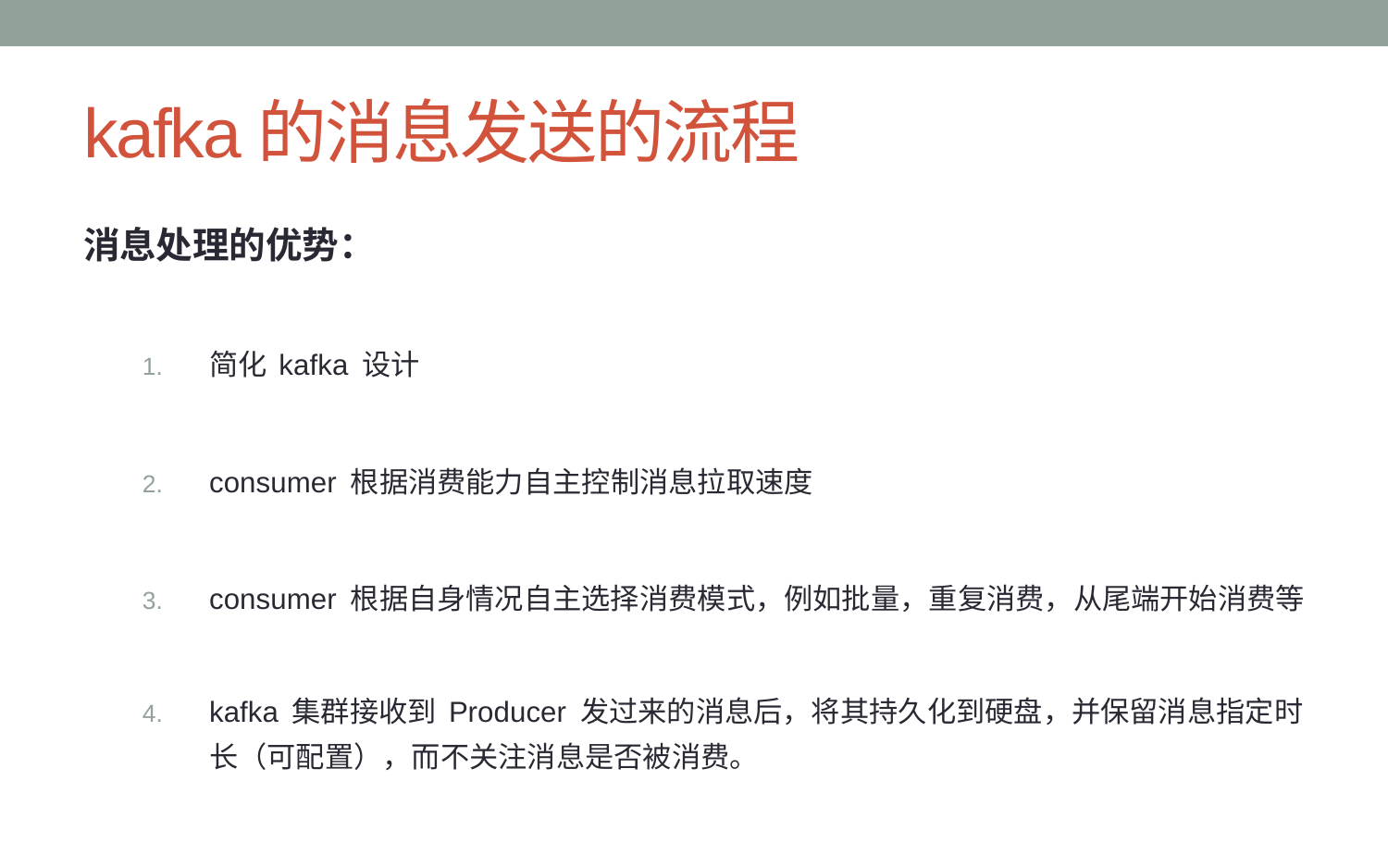

# kafka的消息发送的流程
消息处理的优势：

简化 kafka 设计

consumer 根据消费能力自主控制消息拉取速度

consumer 根据自身情况自主选择消费模式，例如批量，重复消费，从尾端开始消费等

kafka 集群接收到 Producer 发过来的消息后，将其持久化到硬盘，并保留消息指定时长（可配置），而不关注消息是否被消费。